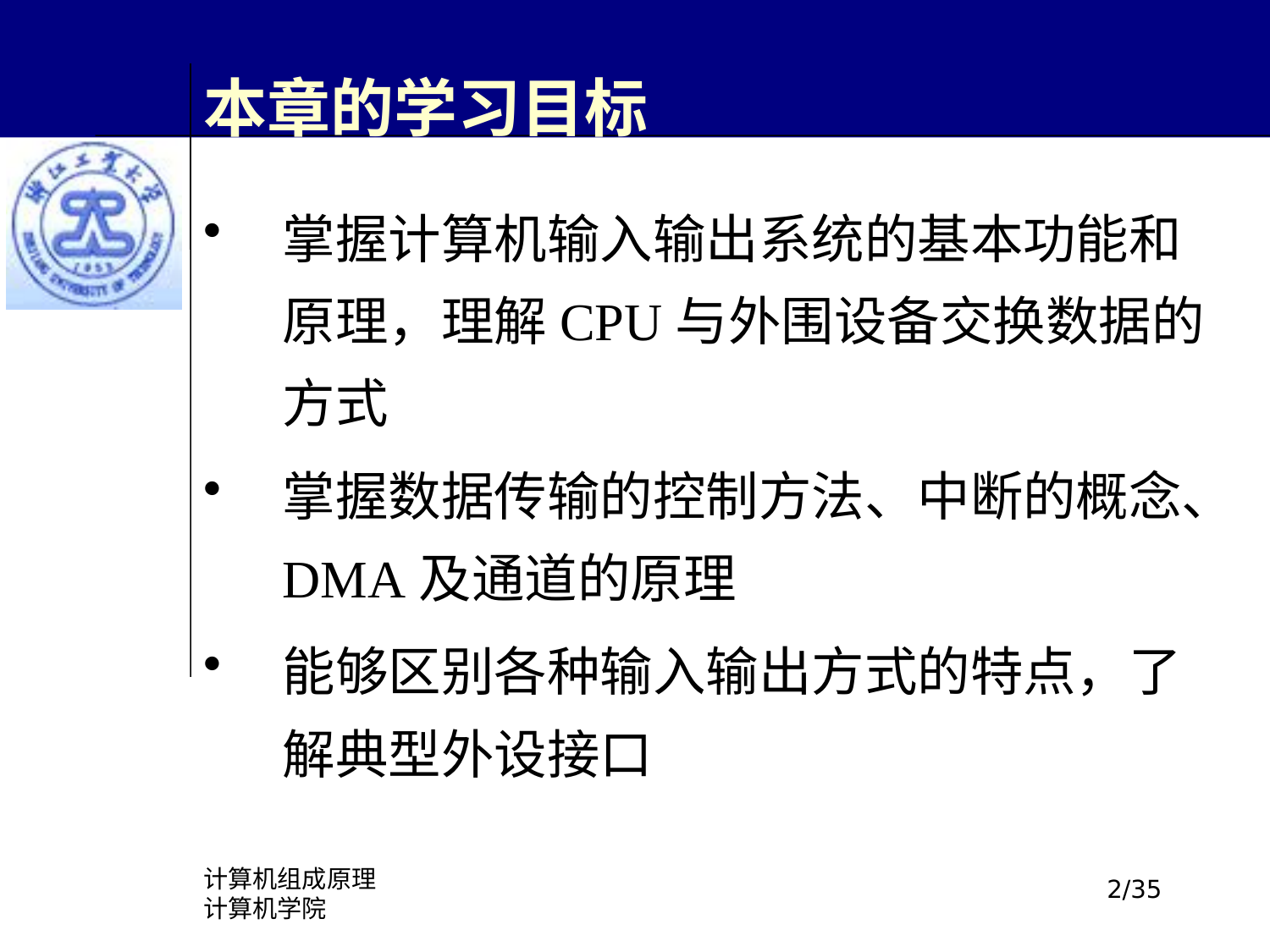

# 本章的学习目标
掌握计算机输入输出系统的基本功能和原理，理解CPU与外围设备交换数据的方式
掌握数据传输的控制方法、中断的概念、DMA及通道的原理
能够区别各种输入输出方式的特点，了解典型外设接口

计算机组成原理
计算机学院
2/35